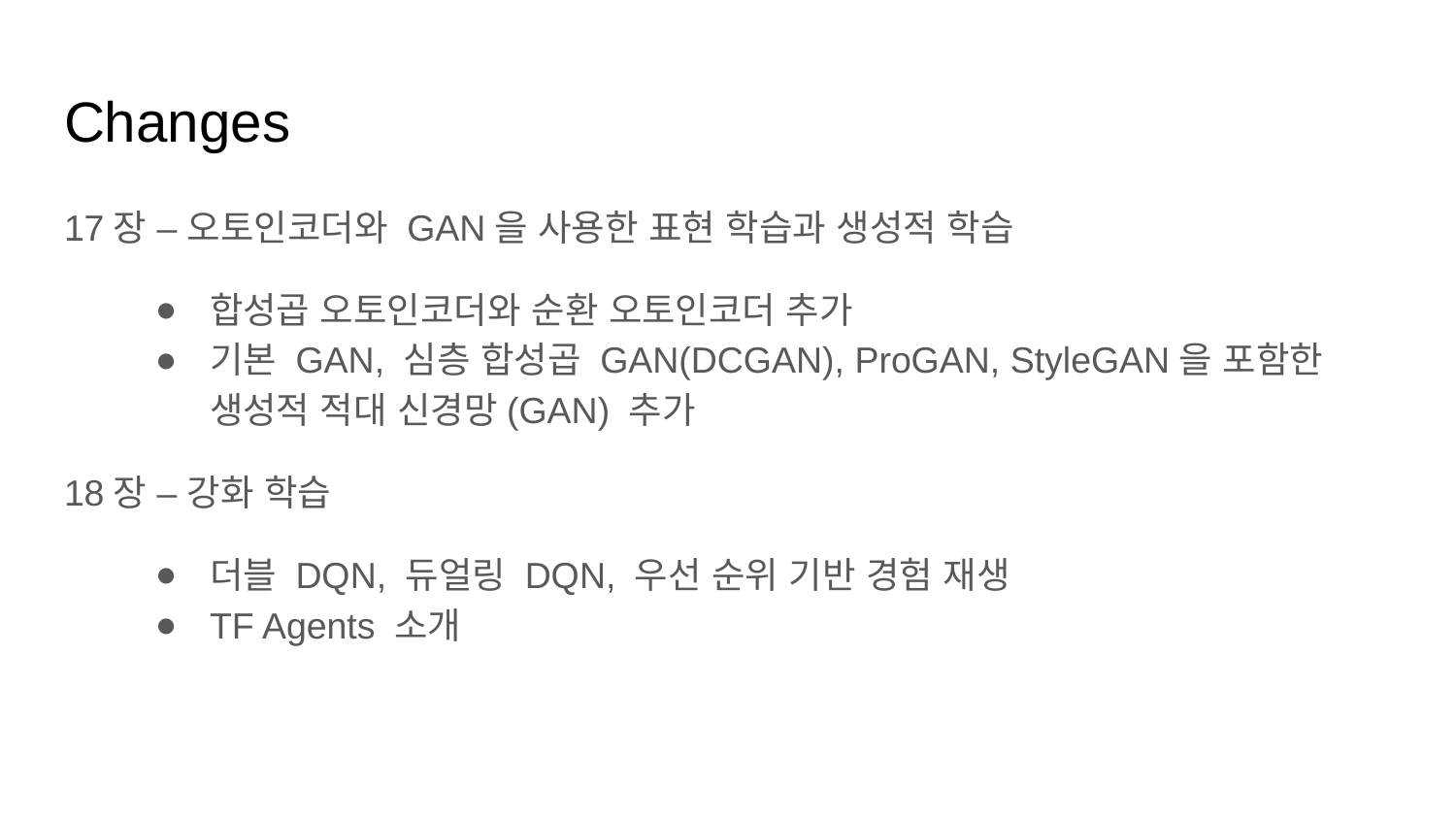

# Changes
17장 – 오토인코더와 GAN을 사용한 표현 학습과 생성적 학습
합성곱 오토인코더와 순환 오토인코더 추가
기본 GAN, 심층 합성곱 GAN(DCGAN), ProGAN, StyleGAN을 포함한 생성적 적대 신경망(GAN) 추가
18장 – 강화 학습
더블 DQN, 듀얼링 DQN, 우선 순위 기반 경험 재생
TF Agents 소개